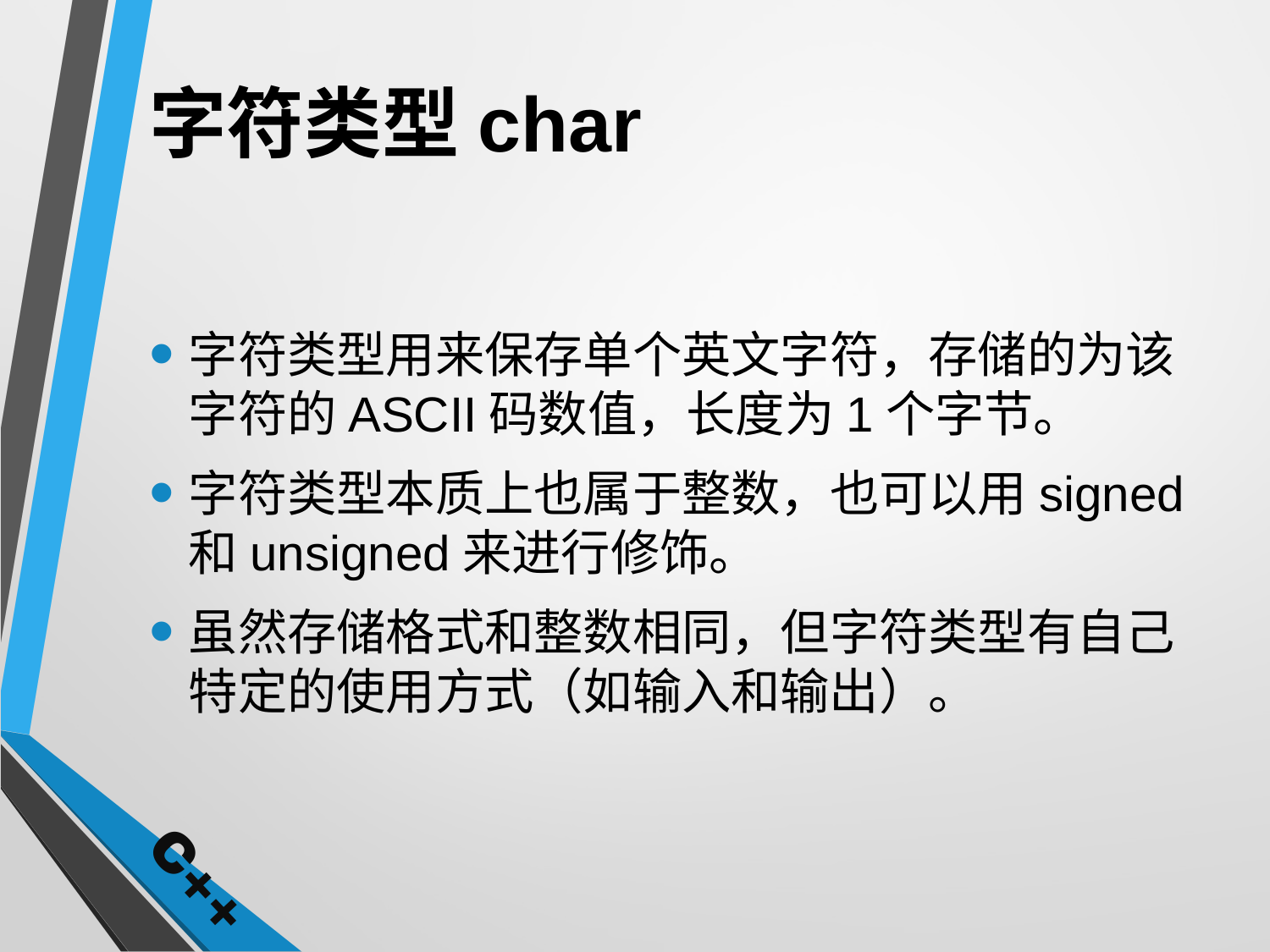

# 字符类型char
字符类型用来保存单个英文字符，存储的为该字符的ASCII码数值，长度为1个字节。
字符类型本质上也属于整数，也可以用signed和unsigned来进行修饰。
虽然存储格式和整数相同，但字符类型有自己特定的使用方式（如输入和输出）。